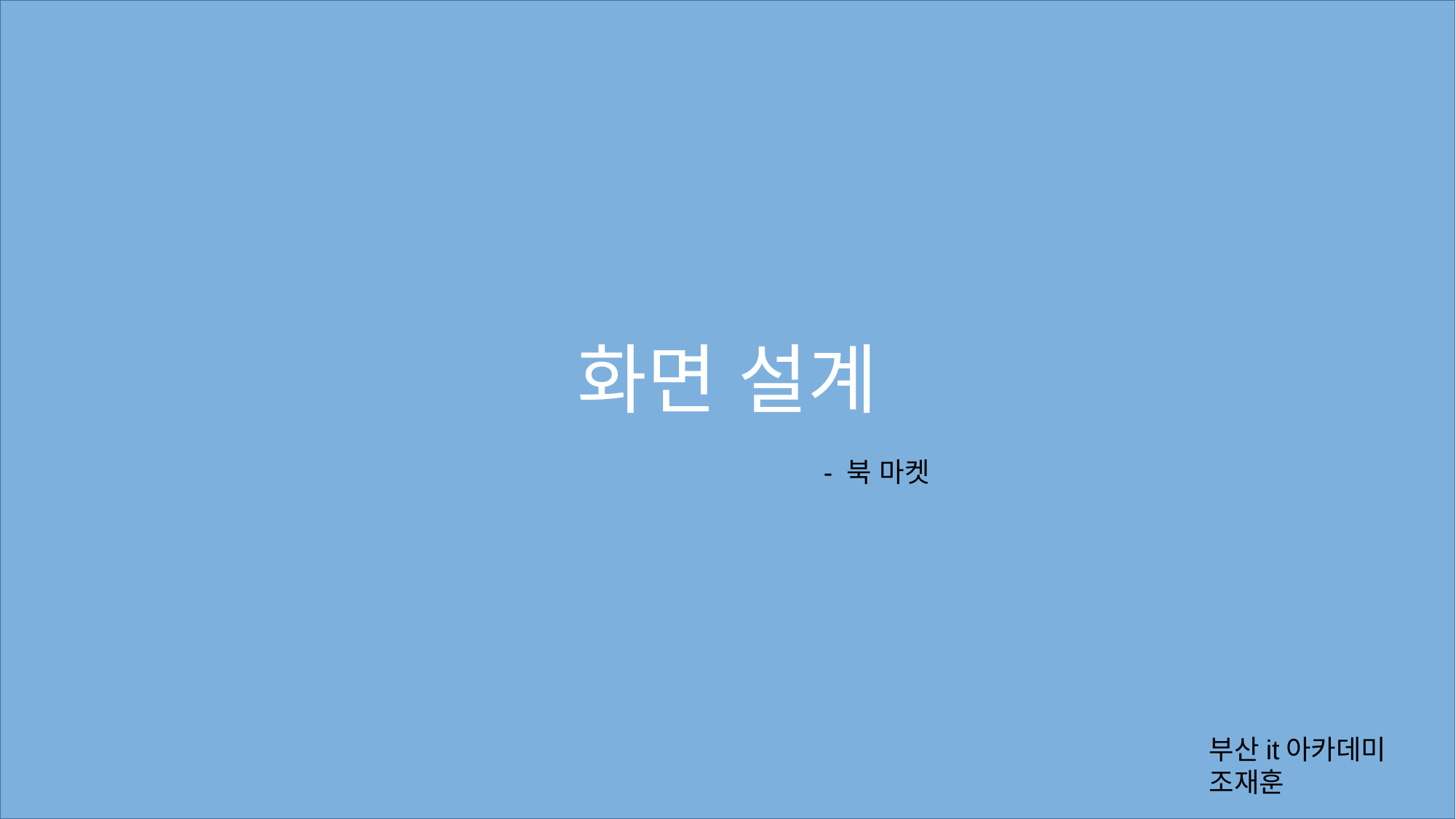

화면 설계

                                       - 북 마켓
부산it아카데미
조재훈